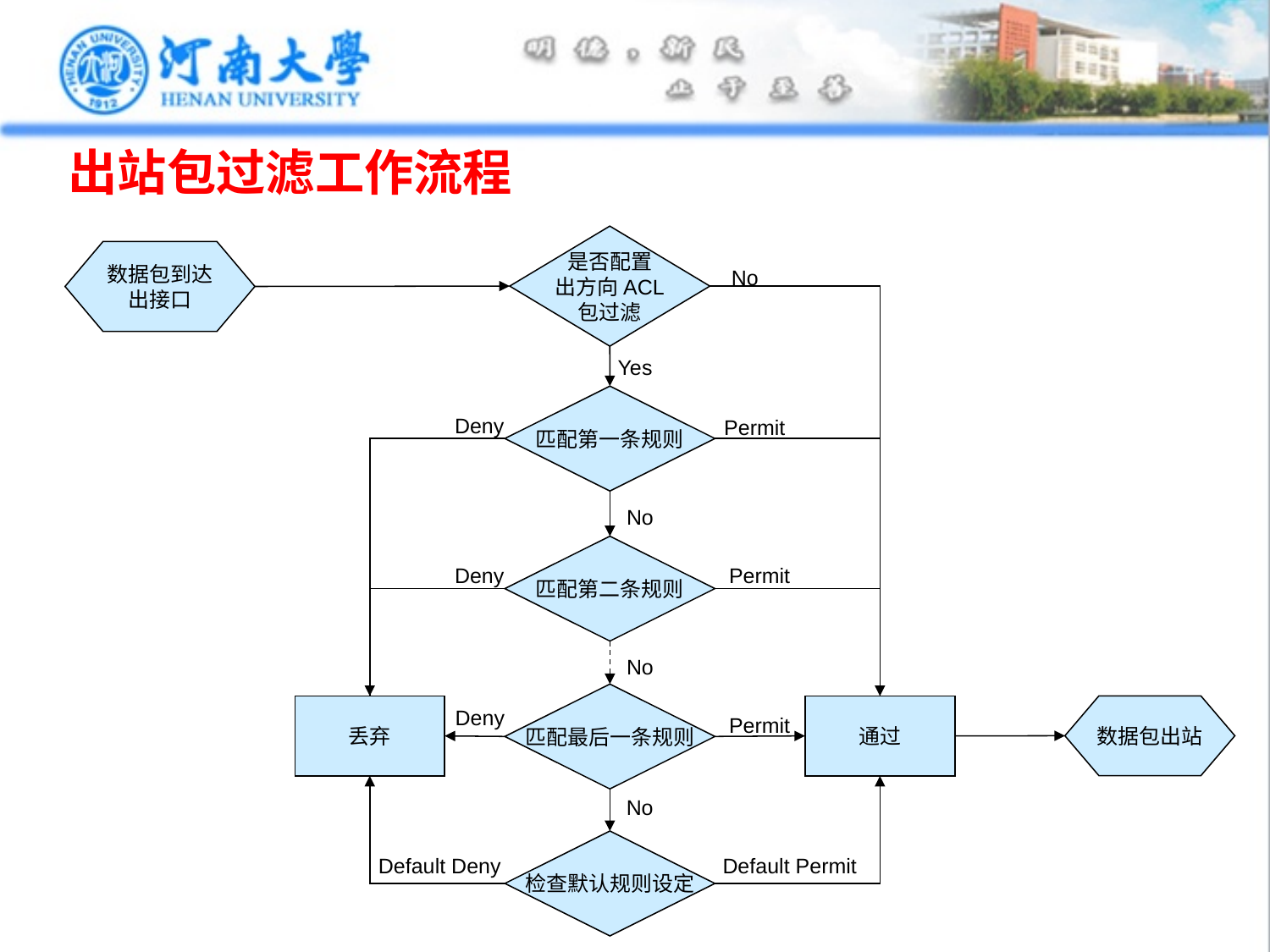

# 出站包过滤工作流程
是否配置
出方向ACL
包过滤
数据包到达
出接口
No
Yes
匹配第一条规则
Deny
Permit
No
匹配第二条规则
Deny
Permit
No
匹配最后一条规则
丢弃
通过
数据包出站
Deny
Permit
No
检查默认规则设定
Default Deny
Default Permit